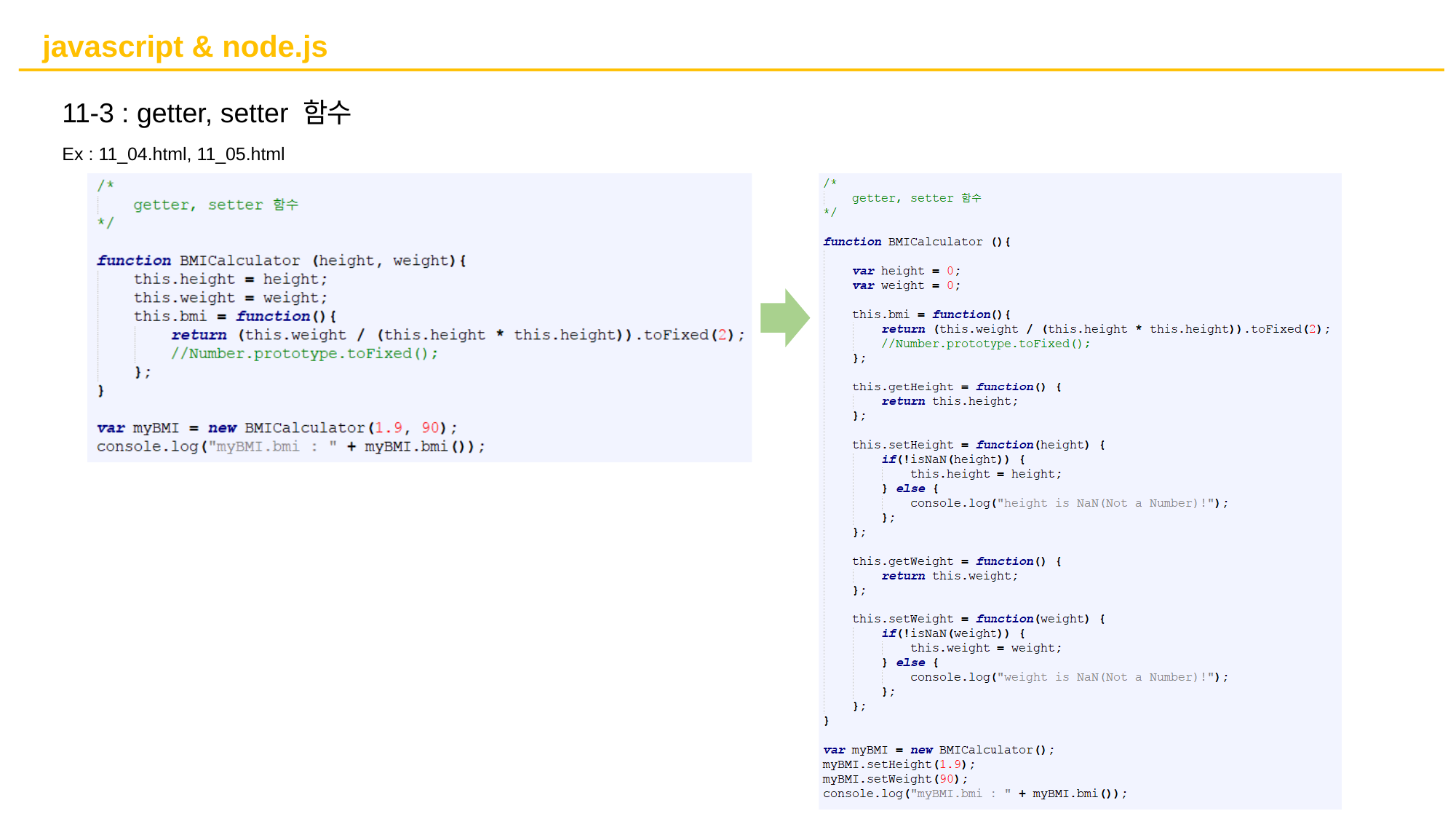

# javascript & node.js

11-3 : getter, setter 함수
Ex : 11_04.html, 11_05.html